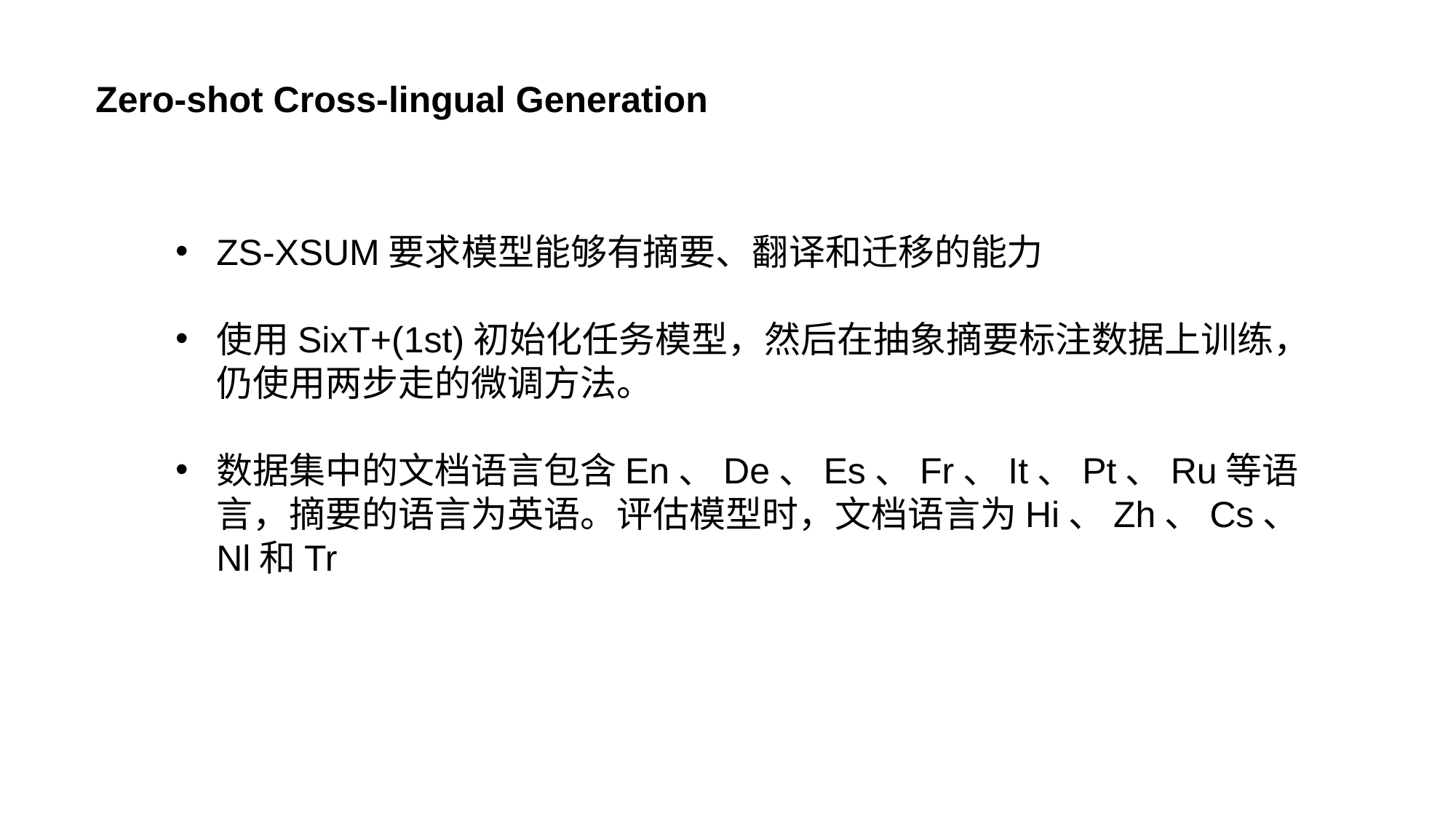

Zero-shot Cross-lingual Generation
ZS-XSUM要求模型能够有摘要、翻译和迁移的能力

使用SixT+(1st)初始化任务模型，然后在抽象摘要标注数据上训练，仍使用两步走的微调方法。

数据集中的文档语言包含En、De、Es、Fr、It、Pt、Ru等语言，摘要的语言为英语。评估模型时，文档语言为Hi、Zh、Cs、Nl和Tr